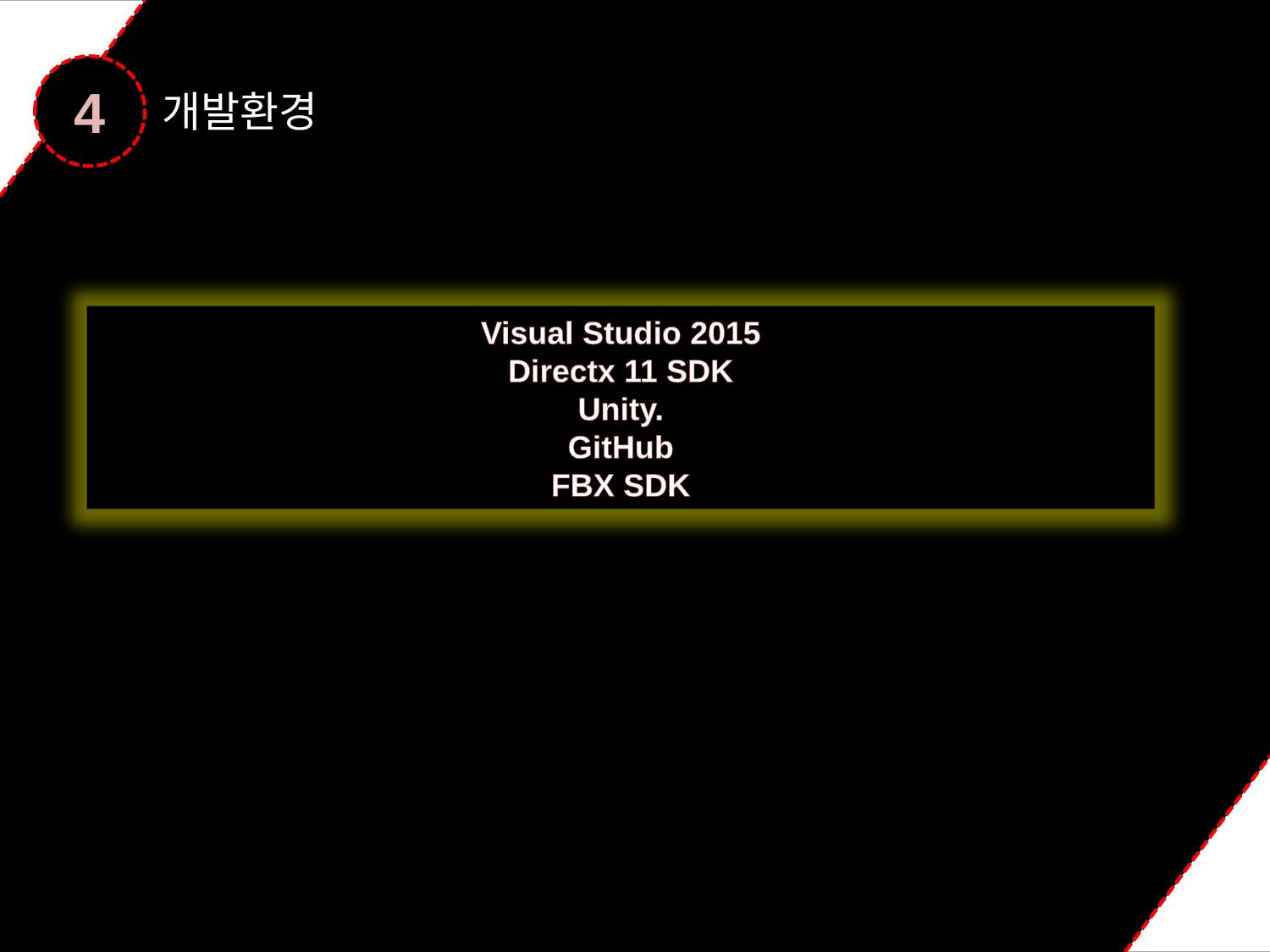

4
개발환경
Visual Studio 2015
Directx 11 SDK
Unity.
GitHub
FBX SDK